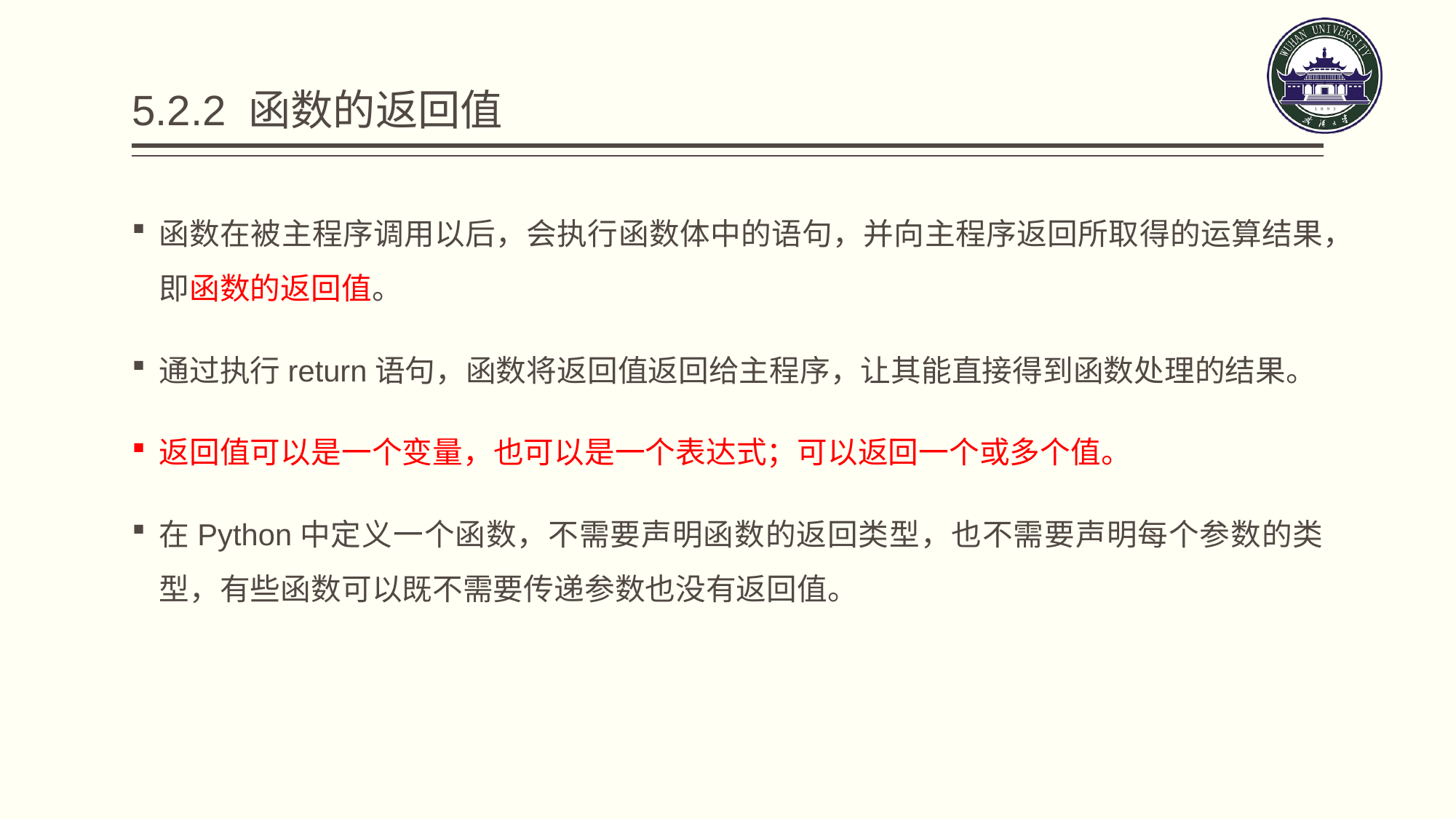

# 5.2.2 函数的返回值
函数在被主程序调用以后，会执行函数体中的语句，并向主程序返回所取得的运算结果，即函数的返回值。
通过执行return语句，函数将返回值返回给主程序，让其能直接得到函数处理的结果。
返回值可以是一个变量，也可以是一个表达式；可以返回一个或多个值。
在Python中定义一个函数，不需要声明函数的返回类型，也不需要声明每个参数的类型，有些函数可以既不需要传递参数也没有返回值。